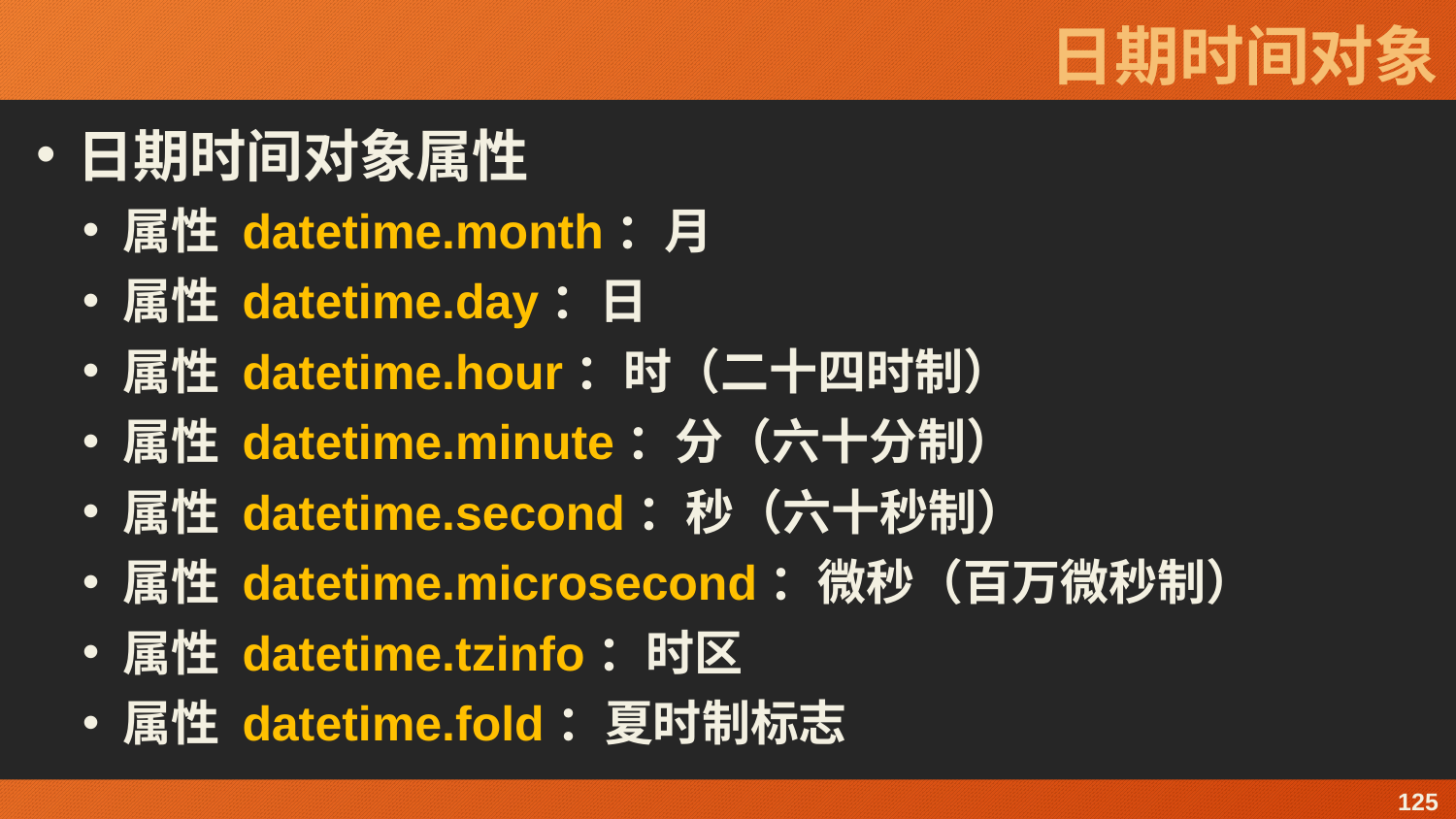

# 日期时间对象
日期时间对象属性
属性 datetime.month：月
属性 datetime.day：日
属性 datetime.hour：时（二十四时制）
属性 datetime.minute：分（六十分制）
属性 datetime.second：秒（六十秒制）
属性 datetime.microsecond：微秒（百万微秒制）
属性 datetime.tzinfo：时区
属性 datetime.fold：夏时制标志
125